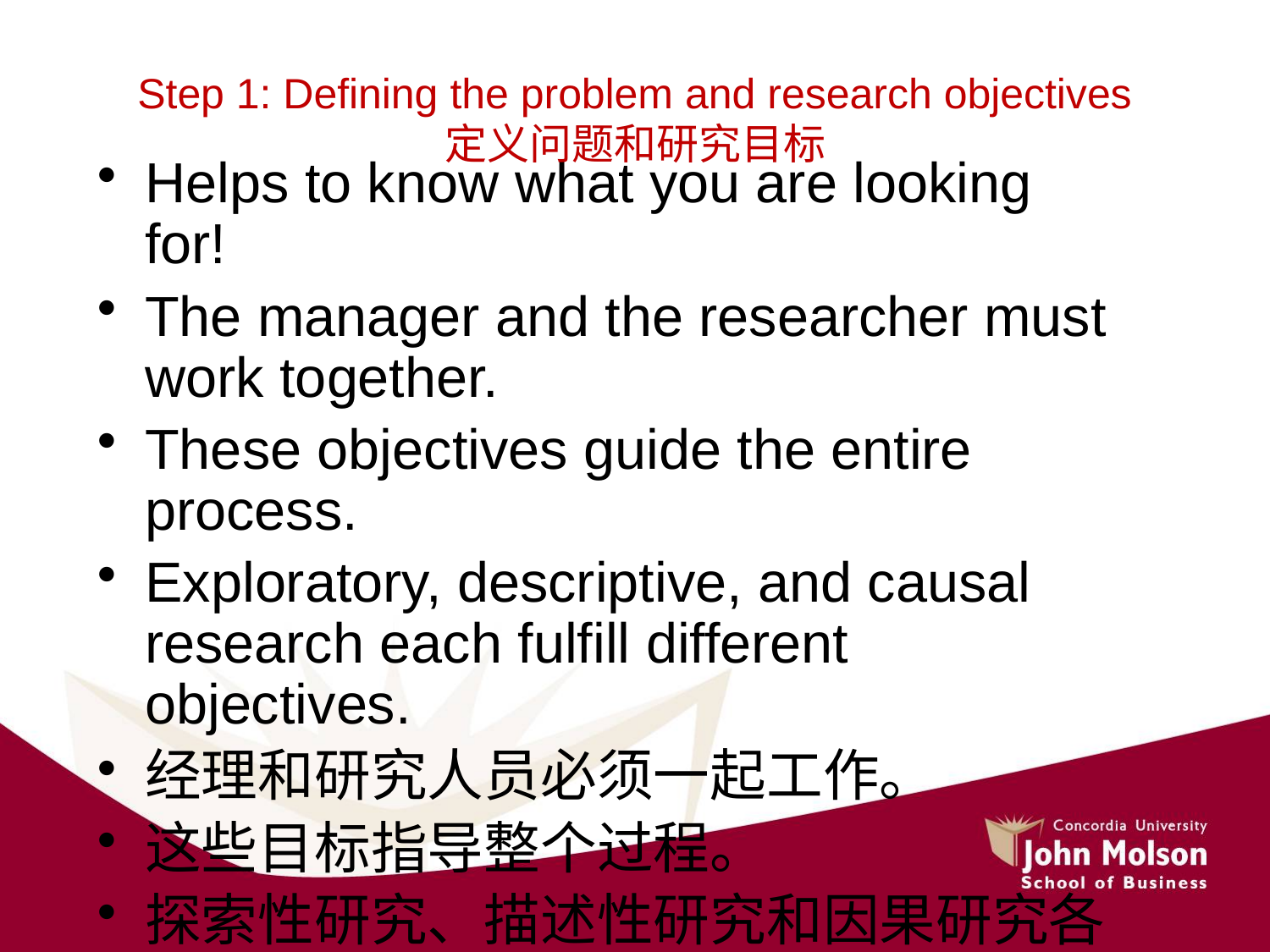

# Step 1: Defining the problem and research objectives 定义问题和研究目标
Helps to know what you are looking for!
The manager and the researcher must work together.
These objectives guide the entire process.
Exploratory, descriptive, and causal research each fulfill different objectives.
经理和研究人员必须一起工作。
这些目标指导整个过程。
探索性研究、描述性研究和因果研究各自实现不同的目标。